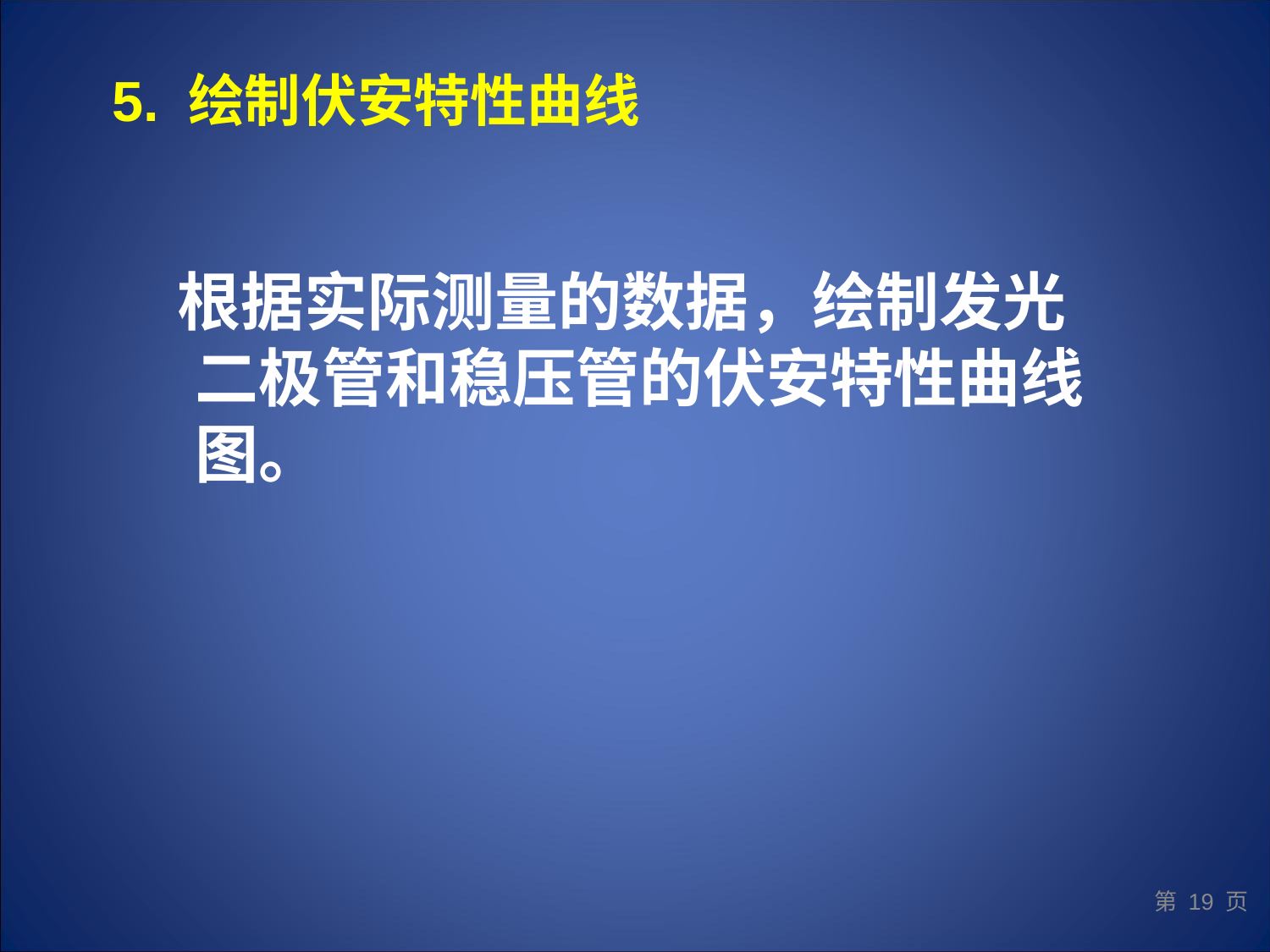

5. 绘制伏安特性曲线
 根据实际测量的数据，绘制发光二极管和稳压管的伏安特性曲线图。
第 19 页